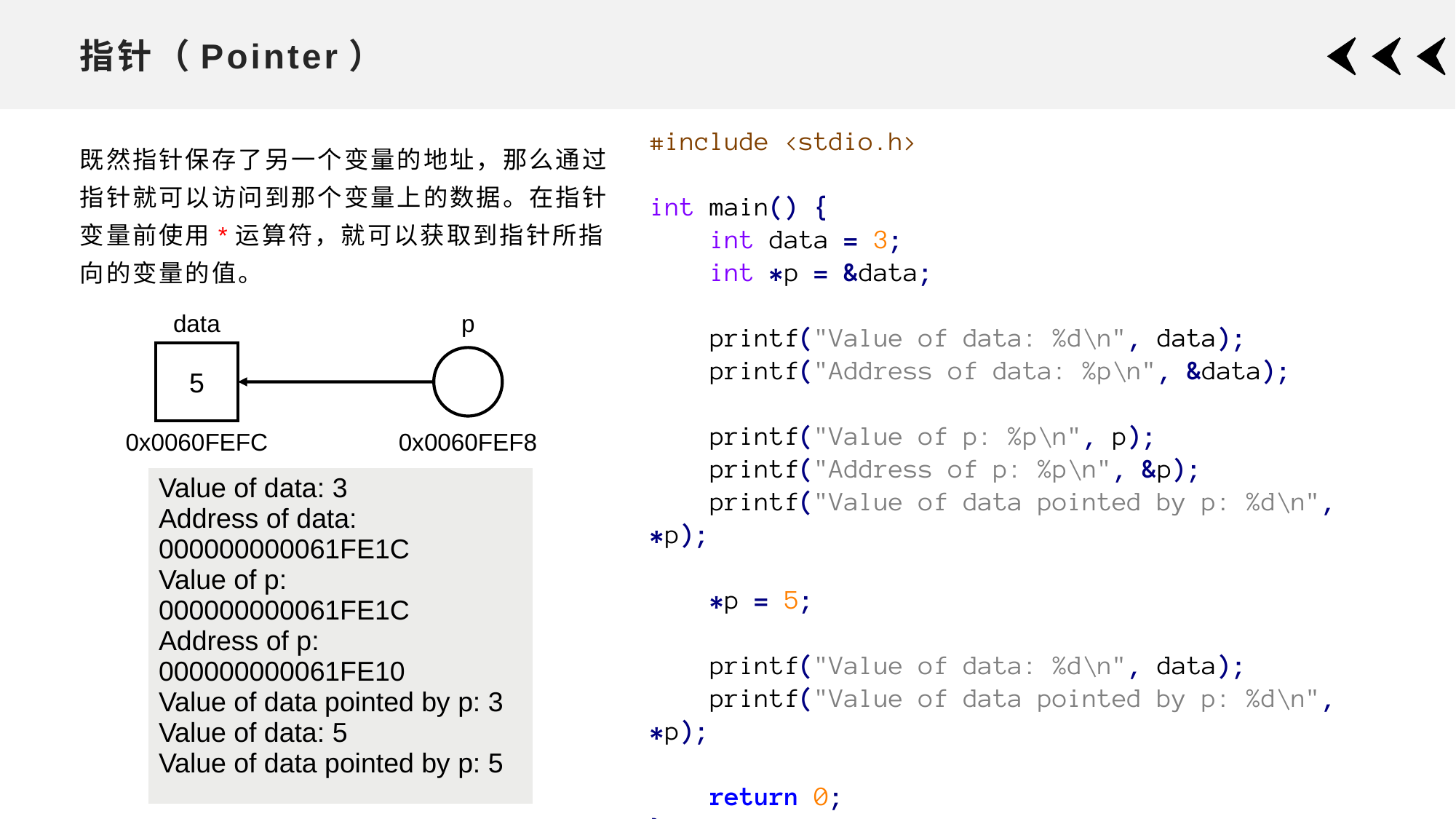

# 指针（Pointer）
#include <stdio.h>

int main() {
    int data = 3;
    int *p = &data;

    printf("Value of data: %d\n", data);
    printf("Address of data: %p\n", &data);

    printf("Value of p: %p\n", p);
    printf("Address of p: %p\n", &p);
    printf("Value of data pointed by p: %d\n", *p);

    *p = 5;

    printf("Value of data: %d\n", data);
    printf("Value of data pointed by p: %d\n", *p);

    return 0;
}
既然指针保存了另一个变量的地址，那么通过指针就可以访问到那个变量上的数据。在指针变量前使用*运算符，就可以获取到指针所指向的变量的值。
data
p
5

0x0060FEFC
0x0060FEF8
| Value of data: 3 Address of data: 000000000061FE1C Value of p: 000000000061FE1C     Address of p: 000000000061FE10   Value of data pointed by p: 3 Value of data: 5 Value of data pointed by p: 5 |
| --- |